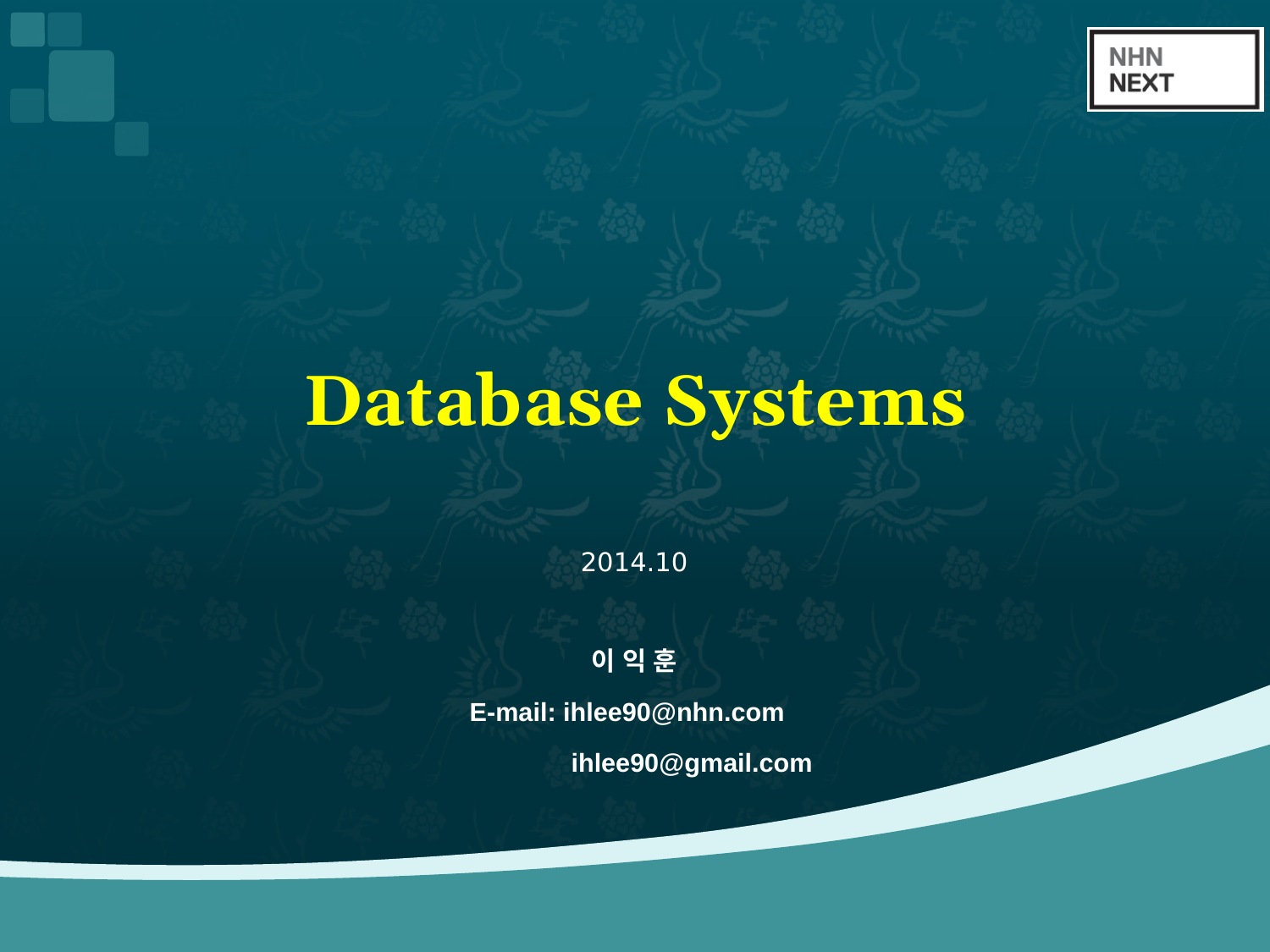

# Database Systems
2014.10

이 익 훈

E-mail: ihlee90@nhn.com

                ihlee90@gmail.com